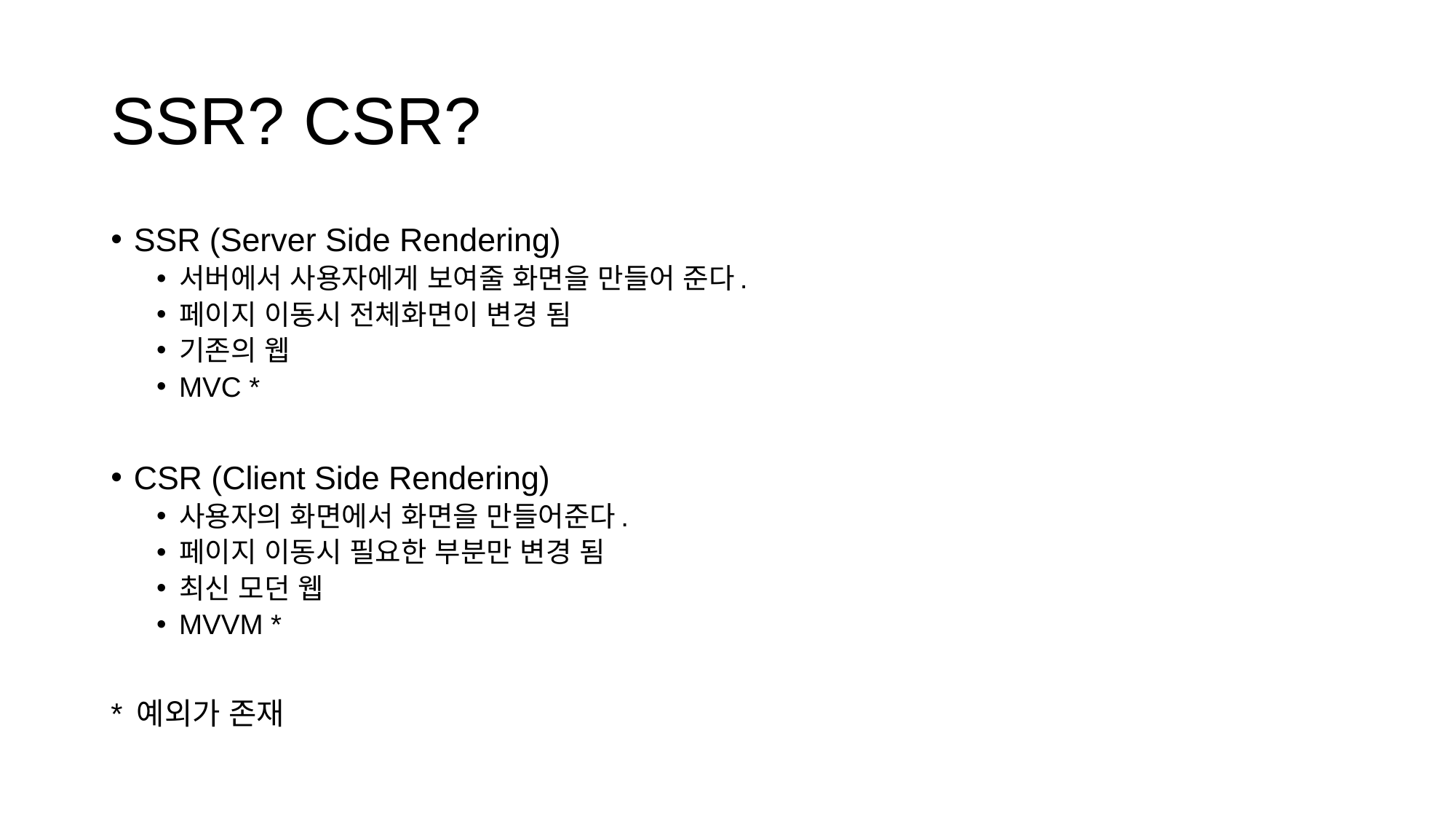

# SSR? CSR?
SSR (Server Side Rendering)
서버에서 사용자에게 보여줄 화면을 만들어 준다.
페이지 이동시 전체화면이 변경 됨
기존의 웹
MVC *

CSR (Client Side Rendering)
사용자의 화면에서 화면을 만들어준다.
페이지 이동시 필요한 부분만 변경 됨
최신 모던 웹
MVVM *

* 예외가 존재